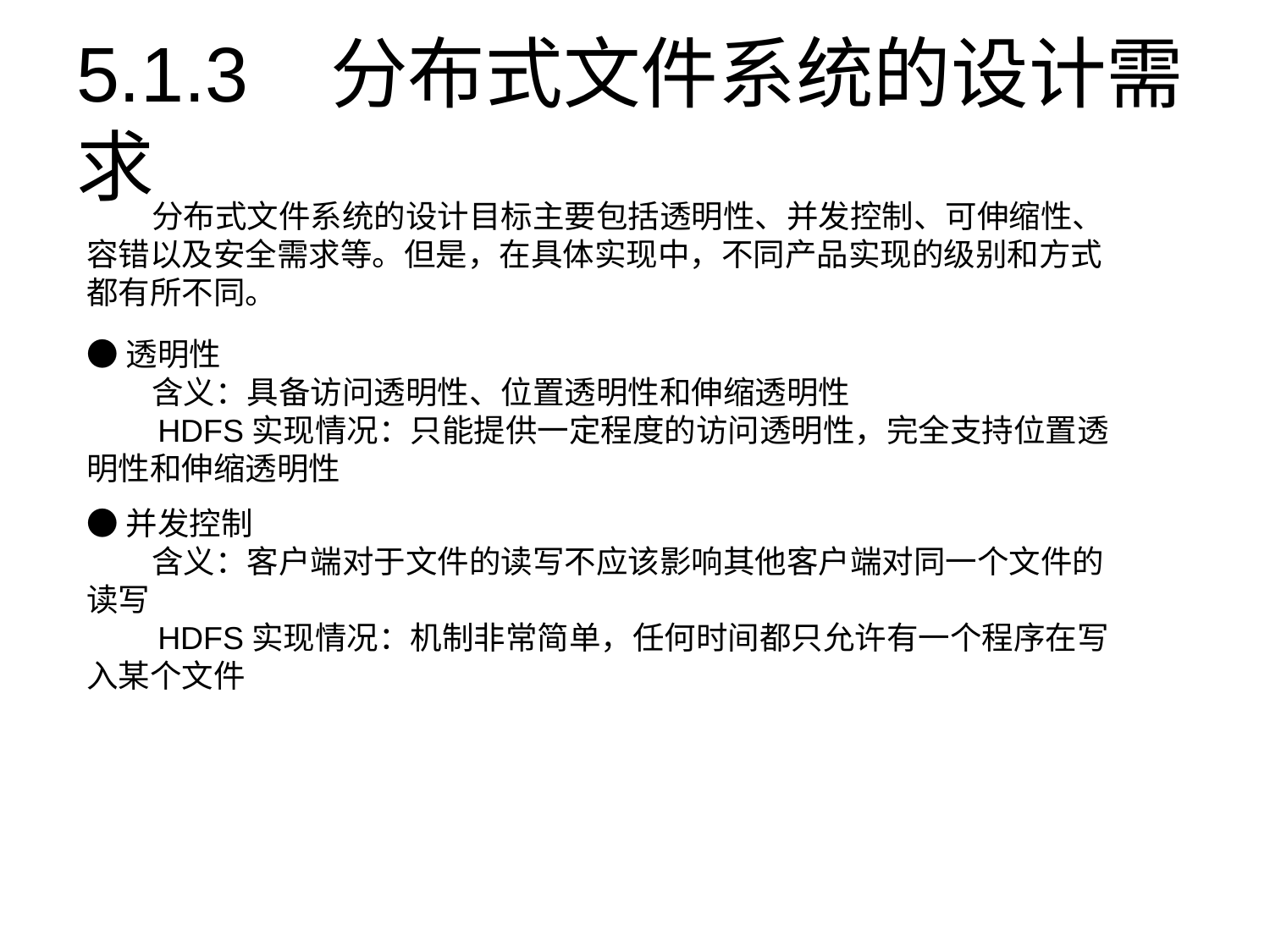

5.1.3	分布式文件系统的设计需求
        分布式文件系统的设计目标主要包括透明性、并发控制、可伸缩性、容错以及安全需求等。但是，在具体实现中，不同产品实现的级别和方式都有所不同。
●透明性
        含义：具备访问透明性、位置透明性和伸缩透明性
        HDFS实现情况：只能提供一定程度的访问透明性，完全支持位置透明性和伸缩透明性
●并发控制
        含义：客户端对于文件的读写不应该影响其他客户端对同一个文件的读写
        HDFS实现情况：机制非常简单，任何时间都只允许有一个程序在写入某个文件